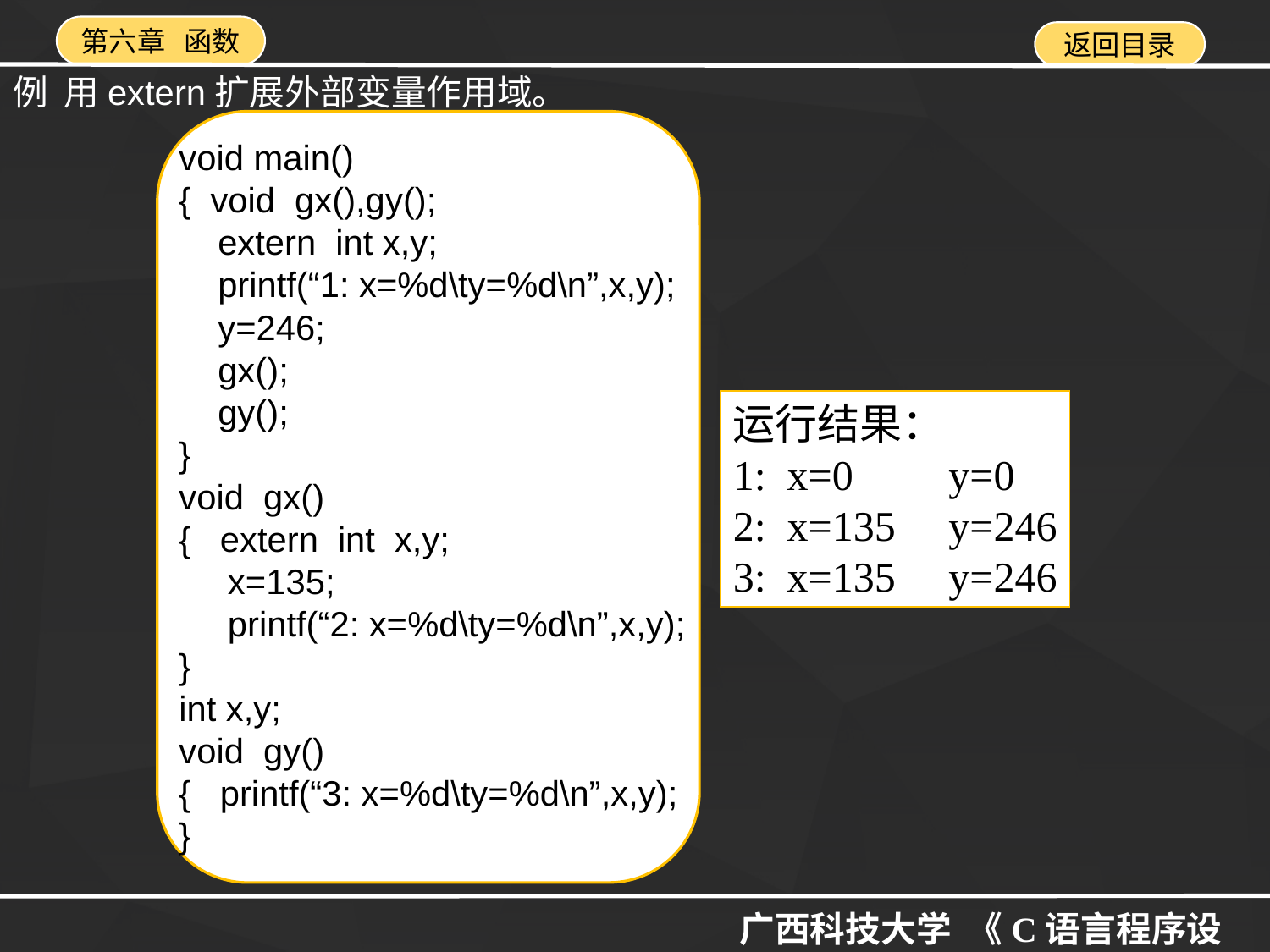

例  用extern扩展外部变量作用域。

void main()
{  void  gx(),gy();
    extern  int x,y;
    printf(“1: x=%d\ty=%d\n”,x,y);
    y=246;
    gx();
    gy();
}
void  gx()
{   extern  int  x,y;
     x=135;
     printf(“2: x=%d\ty=%d\n”,x,y);
}
int x,y;
void  gy()
{   printf(“3: x=%d\ty=%d\n”,x,y);
}
运行结果：
1:  x=0         y=0
2:  x=135     y=246
3:  x=135     y=246